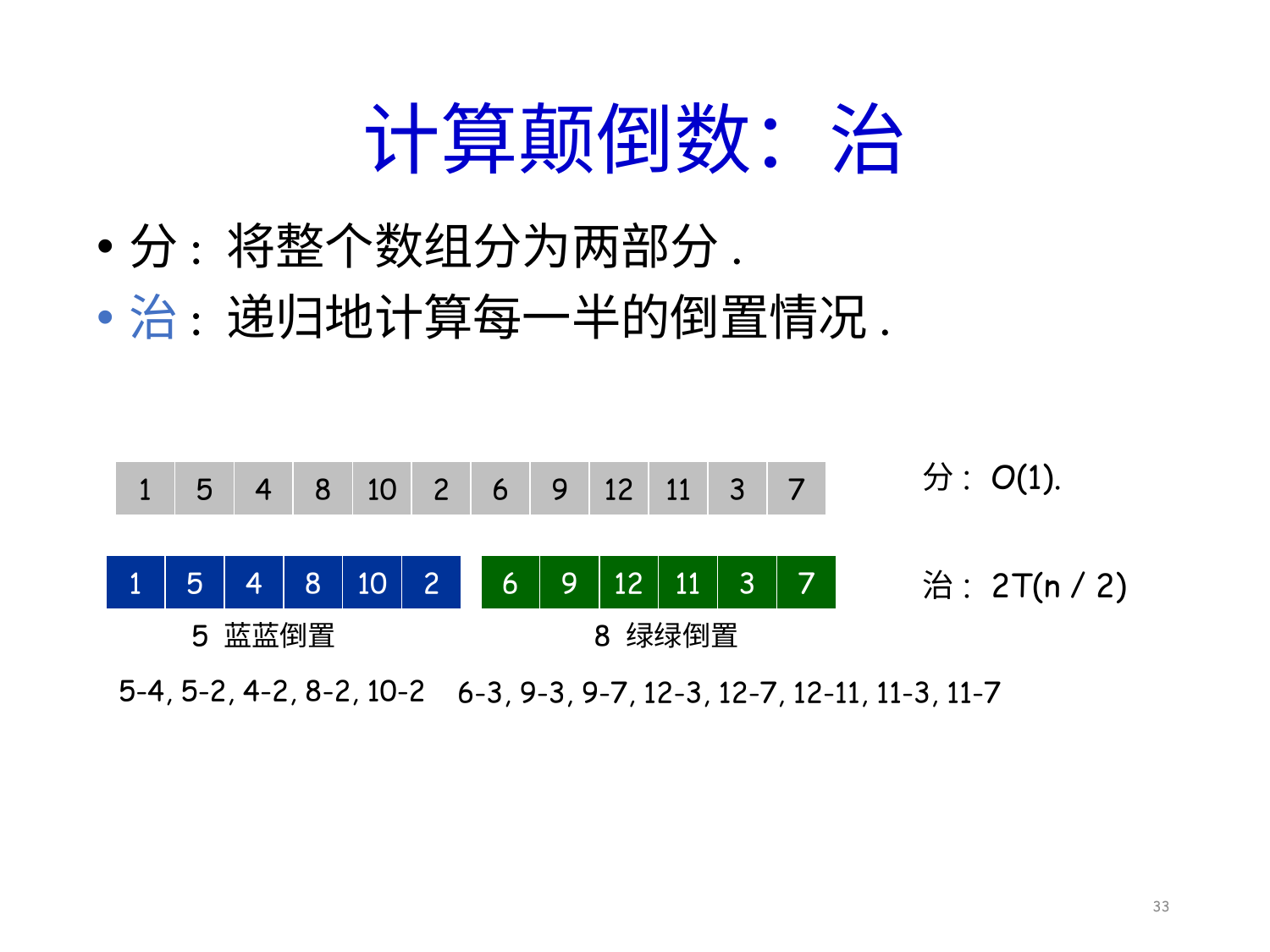

# 计算颠倒数：治
分: 将整个数组分为两部分.
治: 递归地计算每一半的倒置情况.

分:  O(1).
1
5
4
8
10
2
6
9
12
11
3
7
1
5
4
8
10
2
6
9
12
11
3
7
治:  2T(n / 2)
5 蓝蓝倒置
8 绿绿倒置
5-4, 5-2, 4-2, 8-2, 10-2
6-3, 9-3, 9-7, 12-3, 12-7, 12-11, 11-3, 11-7
33